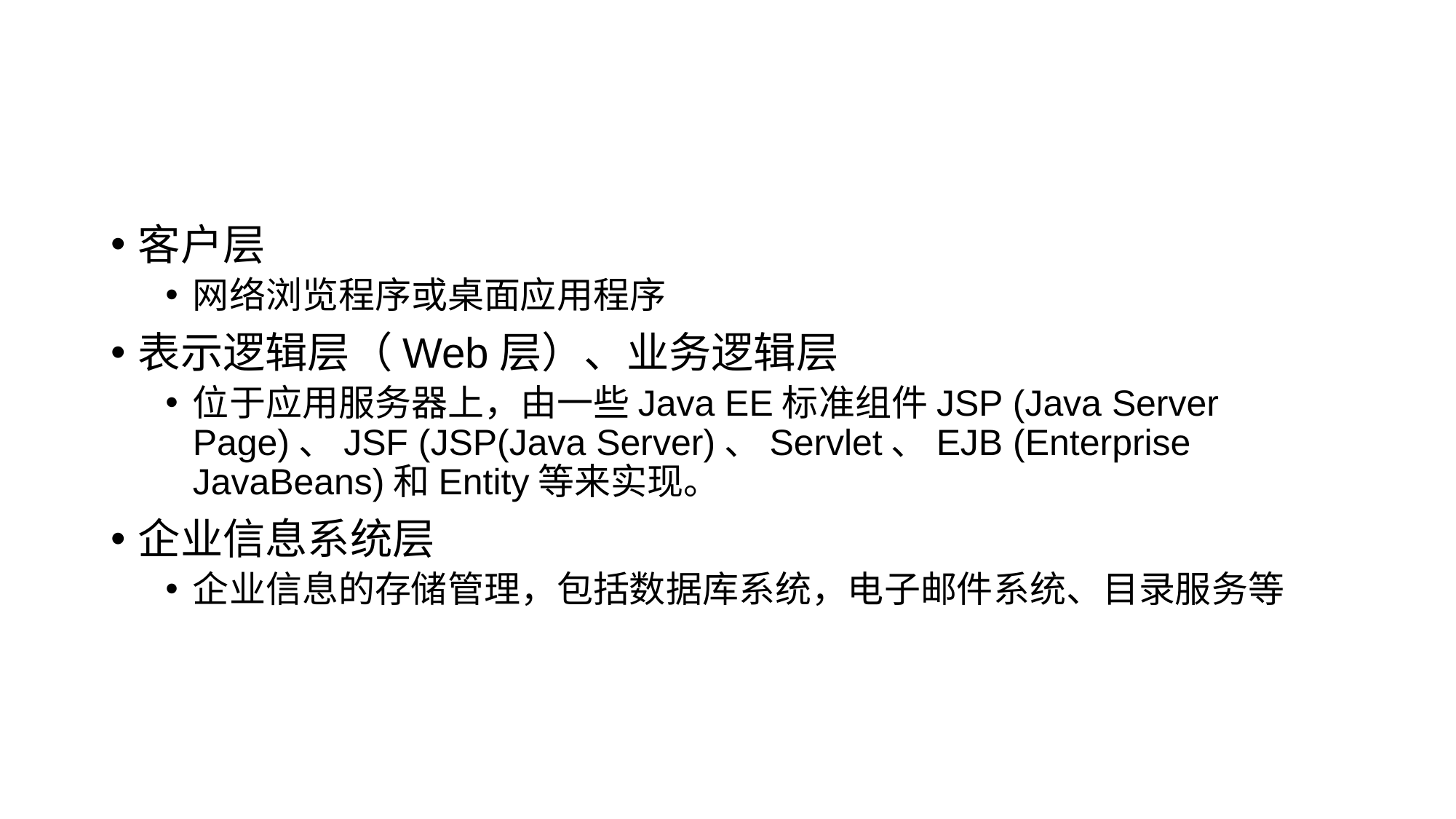

#
客户层
网络浏览程序或桌面应用程序
表示逻辑层（Web层）、业务逻辑层
位于应用服务器上，由一些Java EE标准组件JSP (Java Server Page)、JSF (JSP(Java Server)、Servlet、EJB (Enterprise JavaBeans)和Entity等来实现。
企业信息系统层
企业信息的存储管理，包括数据库系统，电子邮件系统、目录服务等